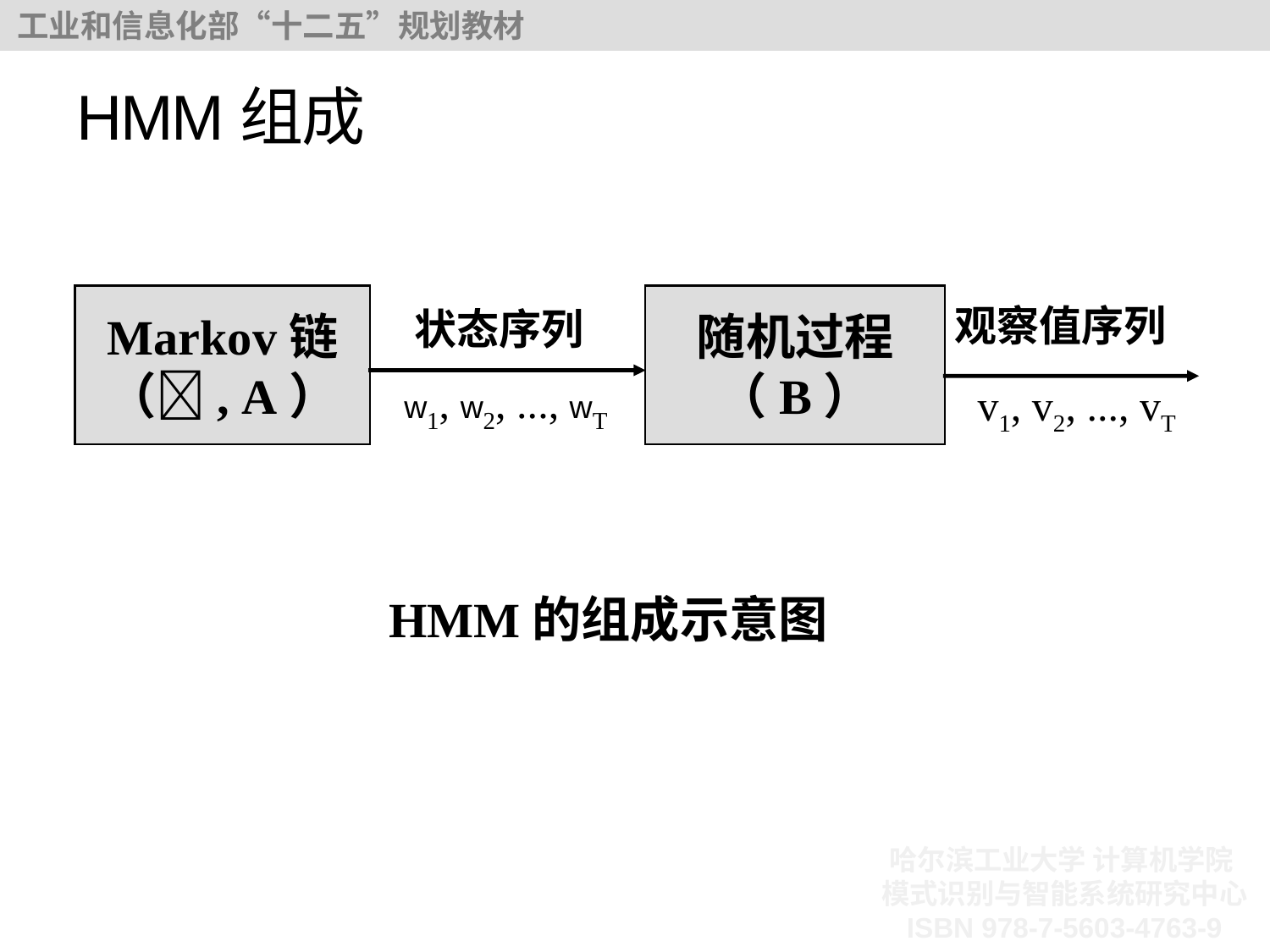

# HMM组成
Markov链
（π, A）
随机过程
（B）
观察值序列
状态序列

w1, w2, ..., wT
v1, v2, ..., vT

HMM的组成示意图